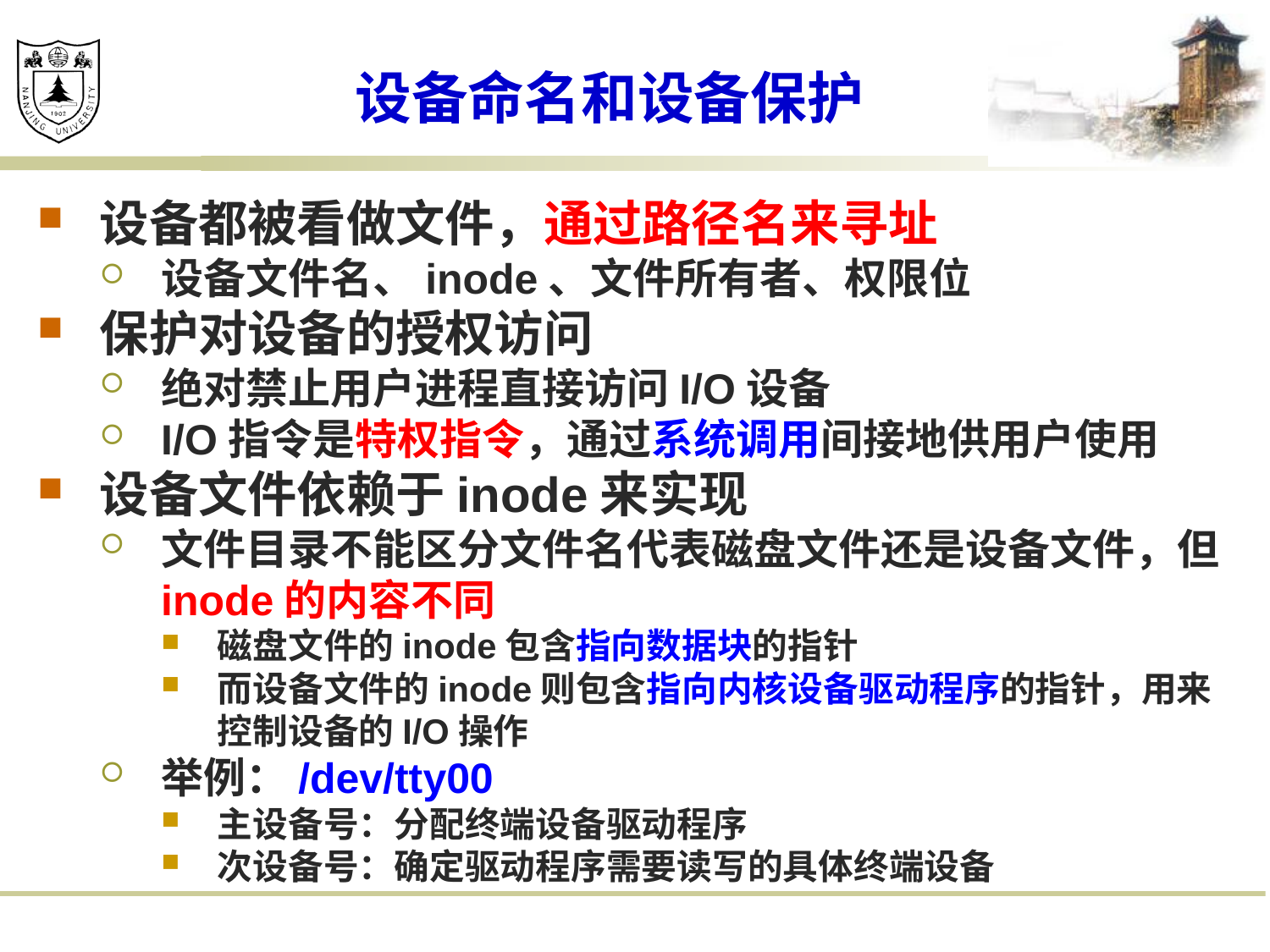

# 设备命名和设备保护
设备都被看做文件，通过路径名来寻址
设备文件名、inode、文件所有者、权限位
保护对设备的授权访问
绝对禁止用户进程直接访问I/O设备
I/O指令是特权指令，通过系统调用间接地供用户使用
设备文件依赖于inode来实现
文件目录不能区分文件名代表磁盘文件还是设备文件，但inode的内容不同
磁盘文件的inode包含指向数据块的指针
而设备文件的inode则包含指向内核设备驱动程序的指针，用来控制设备的I/O操作
举例：/dev/tty00
主设备号：分配终端设备驱动程序
次设备号：确定驱动程序需要读写的具体终端设备
27